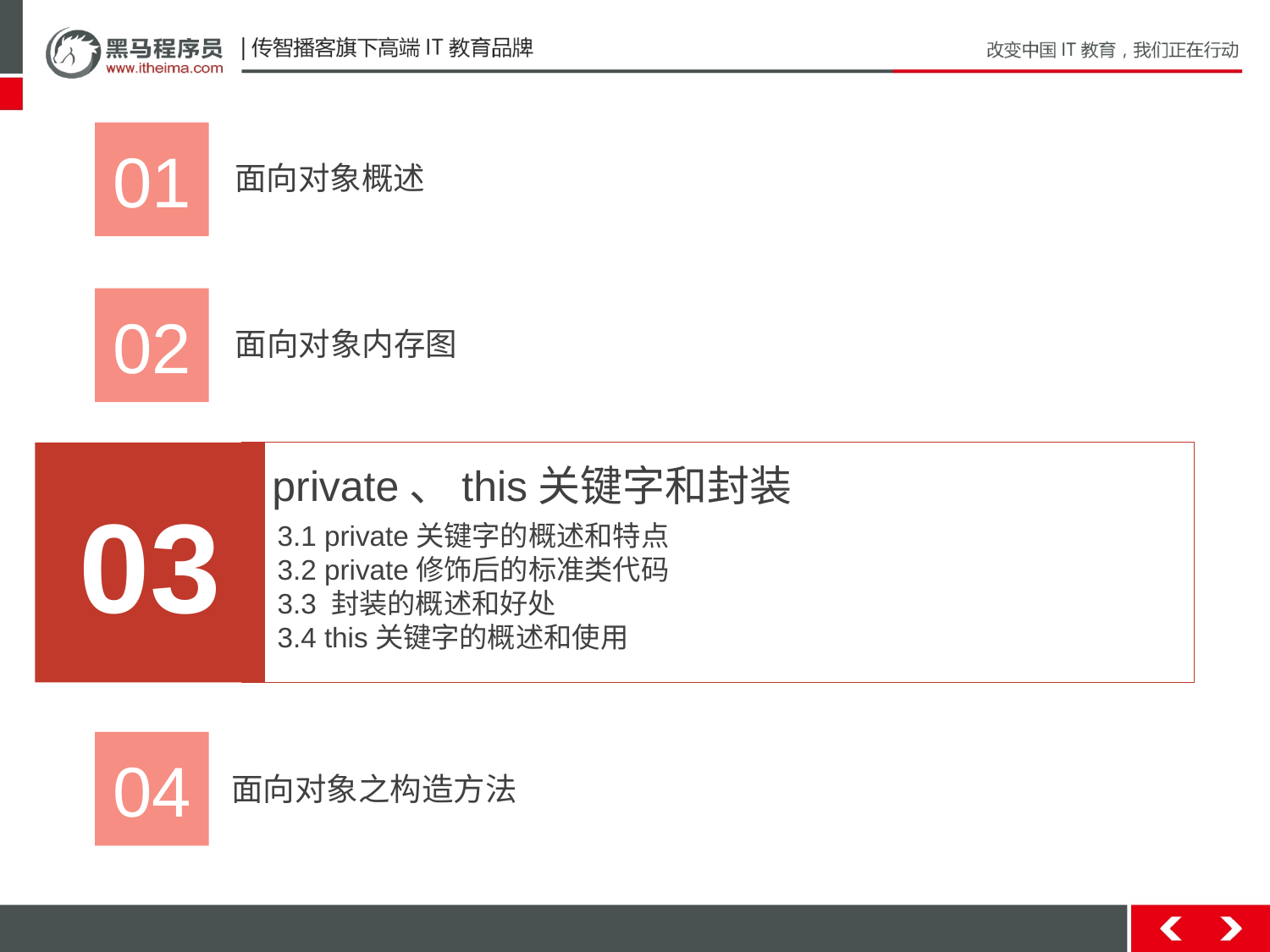

01
 面向对象概述

02
 面向对象内存图

03

private、this关键字和封装
3.1 private关键字的概述和特点
3.2 private修饰后的标准类代码
3.3 封装的概述和好处
3.4 this关键字的概述和使用

04
  面向对象之构造方法